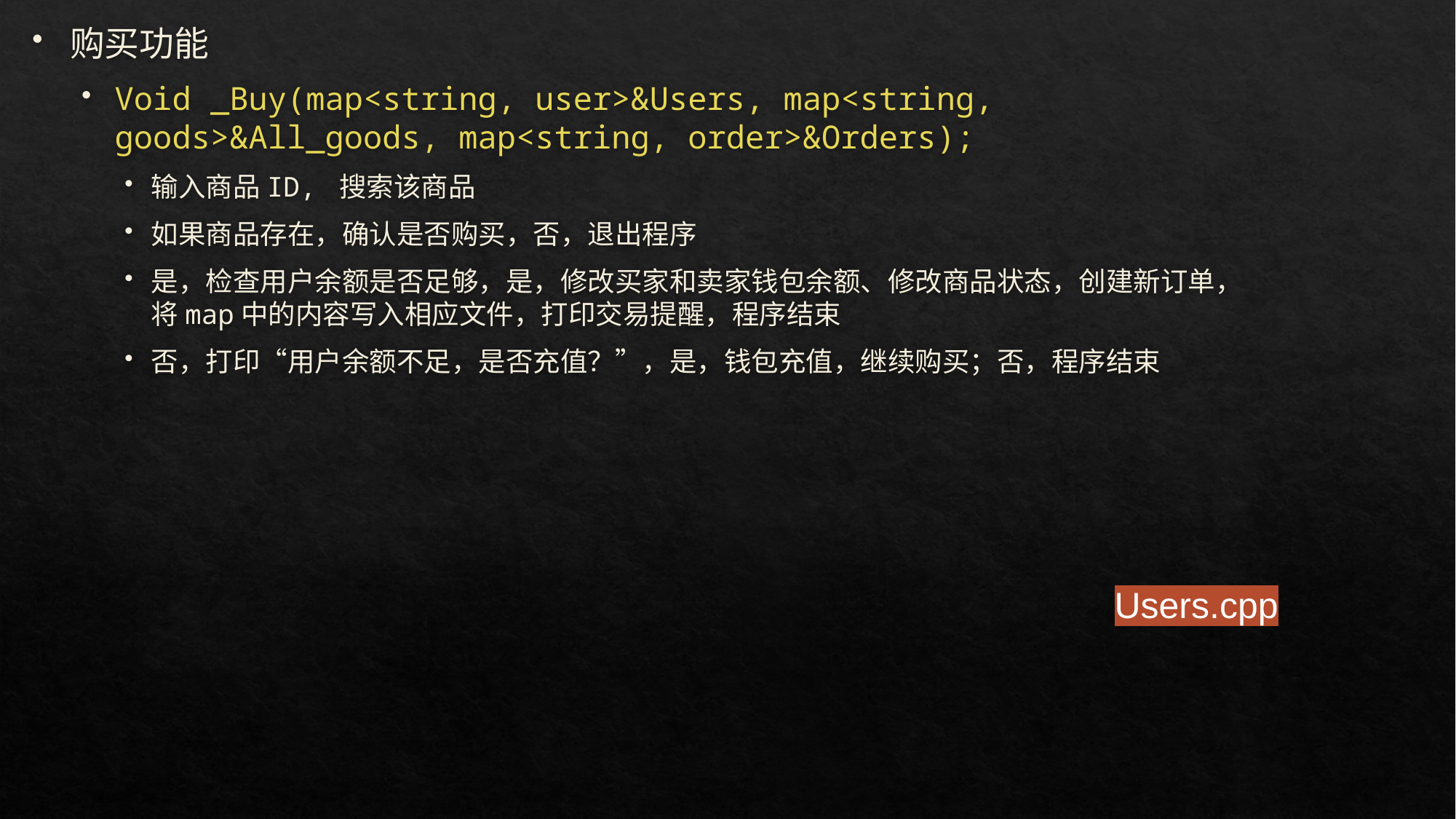

购买功能
Void _Buy(map<string, user>&Users, map<string, goods>&All_goods, map<string, order>&Orders);
输入商品ID, 搜索该商品
如果商品存在，确认是否购买，否，退出程序
是，检查用户余额是否足够，是，修改买家和卖家钱包余额、修改商品状态，创建新订单，将map中的内容写入相应文件，打印交易提醒，程序结束
否，打印“用户余额不足，是否充值？”，是，钱包充值，继续购买；否，程序结束

Users.cpp